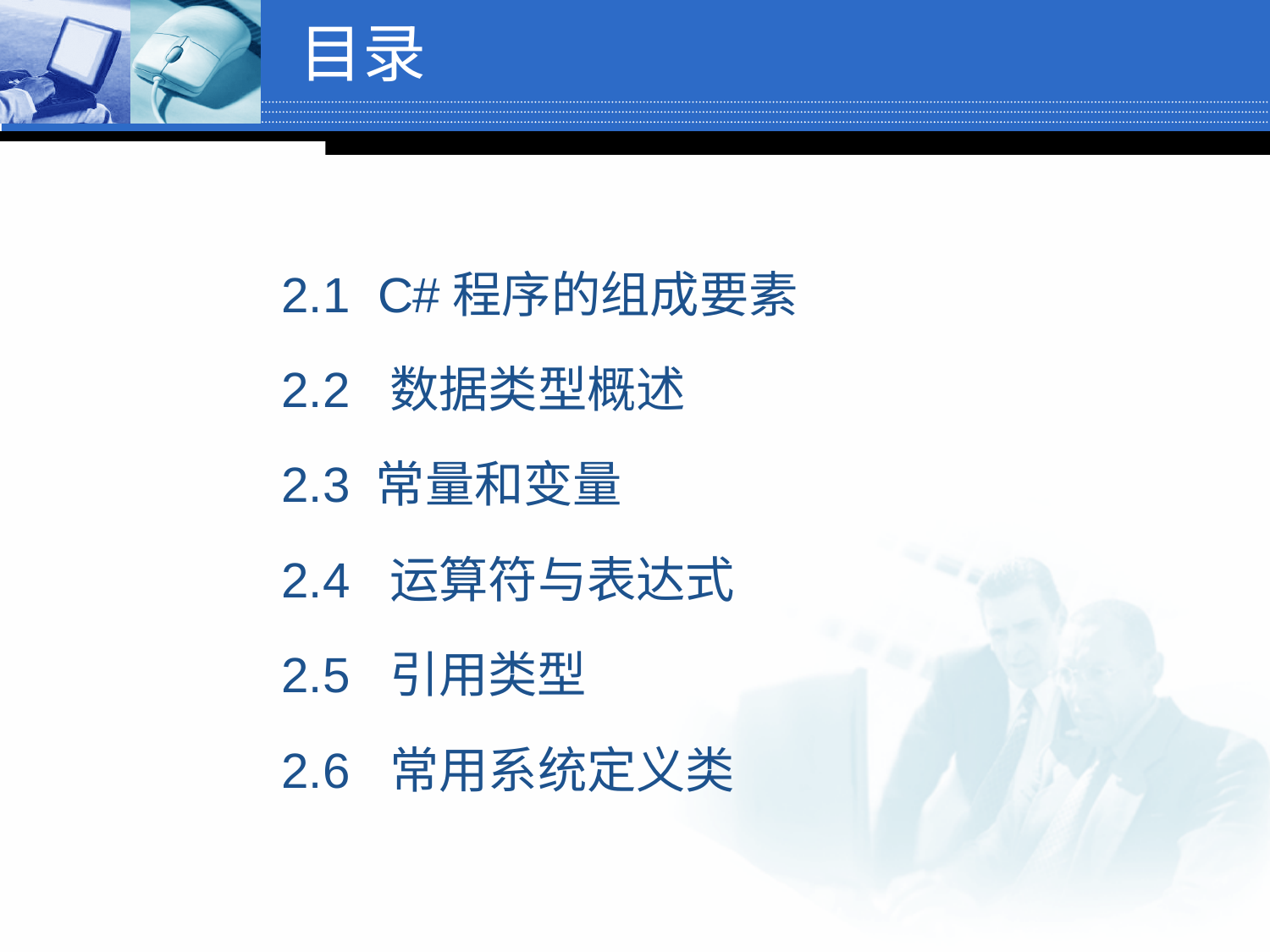

# 目录
2.1  C#程序的组成要素
2.2  数据类型概述
2.3 常量和变量
2.4  运算符与表达式
2.5  引用类型
2.6  常用系统定义类